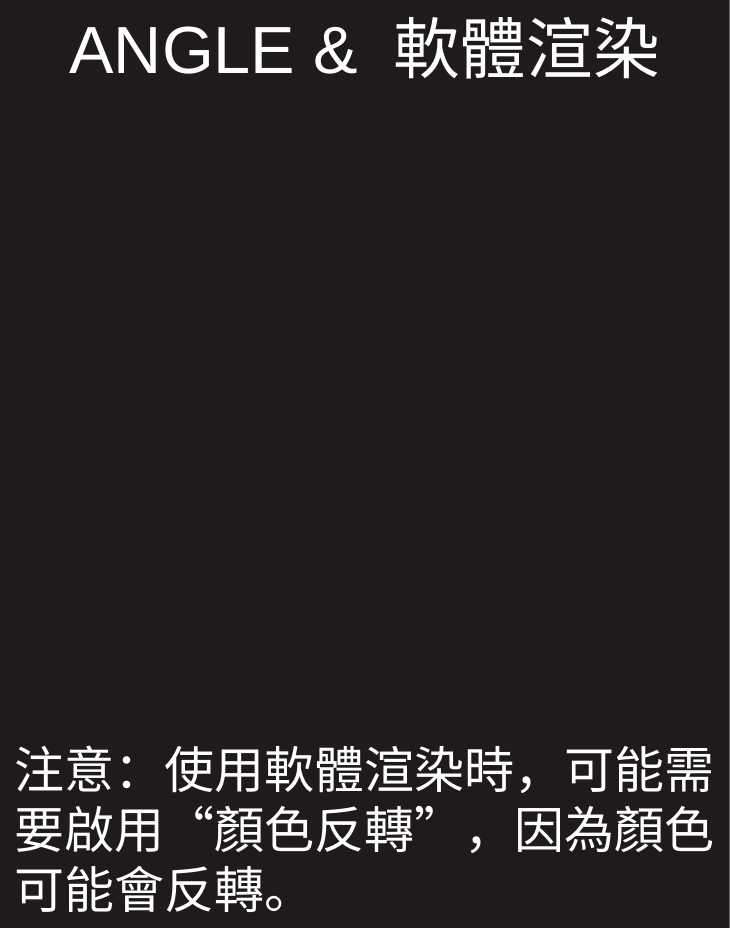

ANGLE & 軟體渲染
注意：使用軟體渲染時，可能需要啟用“顏色反轉”，因為顏色可能會反轉。